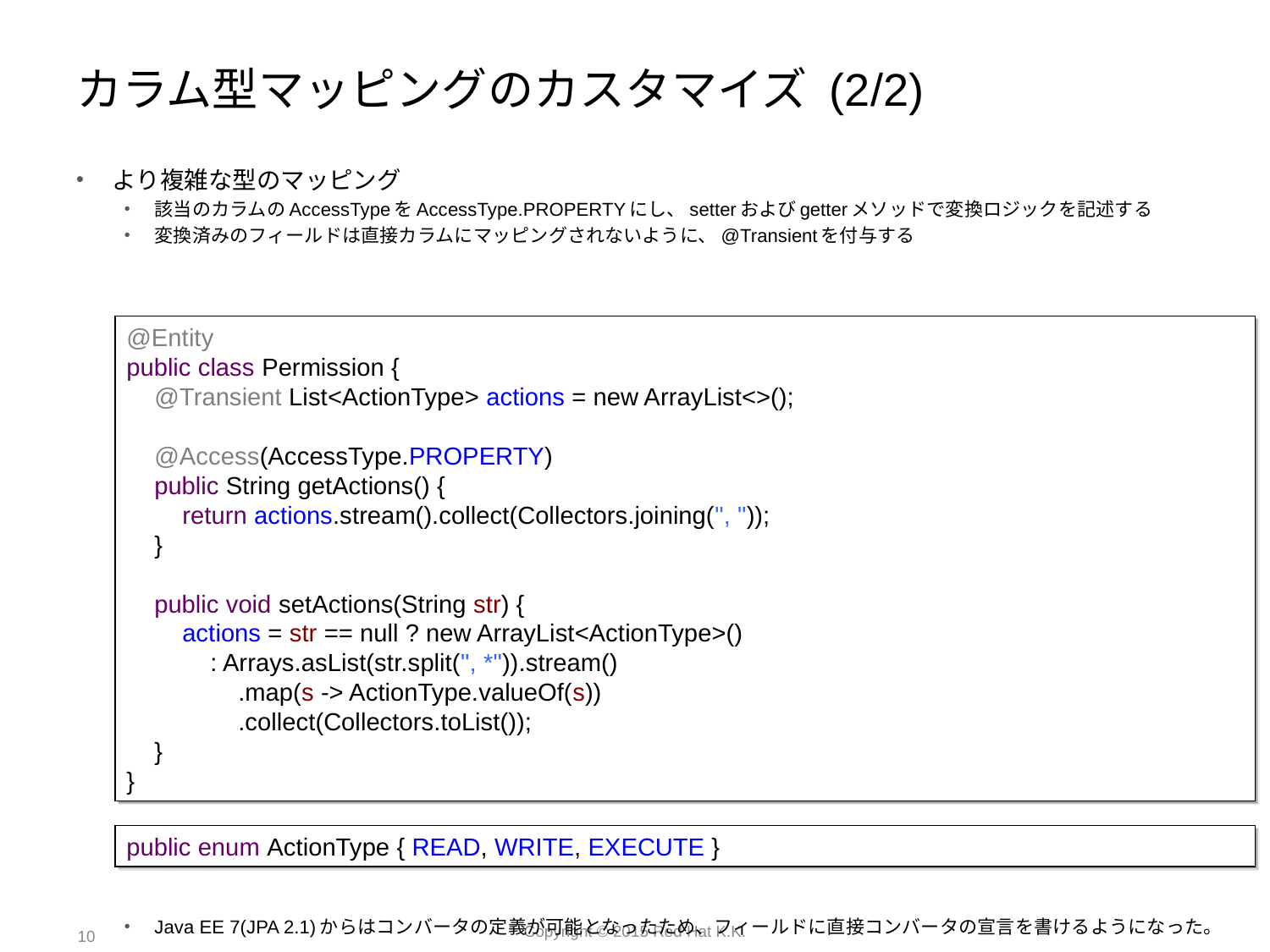

# カラム型マッピングのカスタマイズ (2/2)
より複雑な型のマッピング
該当のカラムのAccessTypeをAccessType.PROPERTYにし、setterおよびgetterメソッドで変換ロジックを記述する
変換済みのフィールドは直接カラムにマッピングされないように、@Transientを付与する

Java EE 7(JPA 2.1)からはコンバータの定義が可能となったため、フィールドに直接コンバータの宣言を書けるようになった。

@Entity
public class Permission {
    @Transient List<ActionType> actions = new ArrayList<>();

    @Access(AccessType.PROPERTY)
    public String getActions() {
        return actions.stream().collect(Collectors.joining(", "));
    }

    public void setActions(String str) {
        actions = str == null ? new ArrayList<ActionType>()
            : Arrays.asList(str.split(", *")).stream()
                .map(s -> ActionType.valueOf(s))
                .collect(Collectors.toList());
    }
}
public enum ActionType { READ, WRITE, EXECUTE }
10
Copyright © 2015 Red Hat K.K.